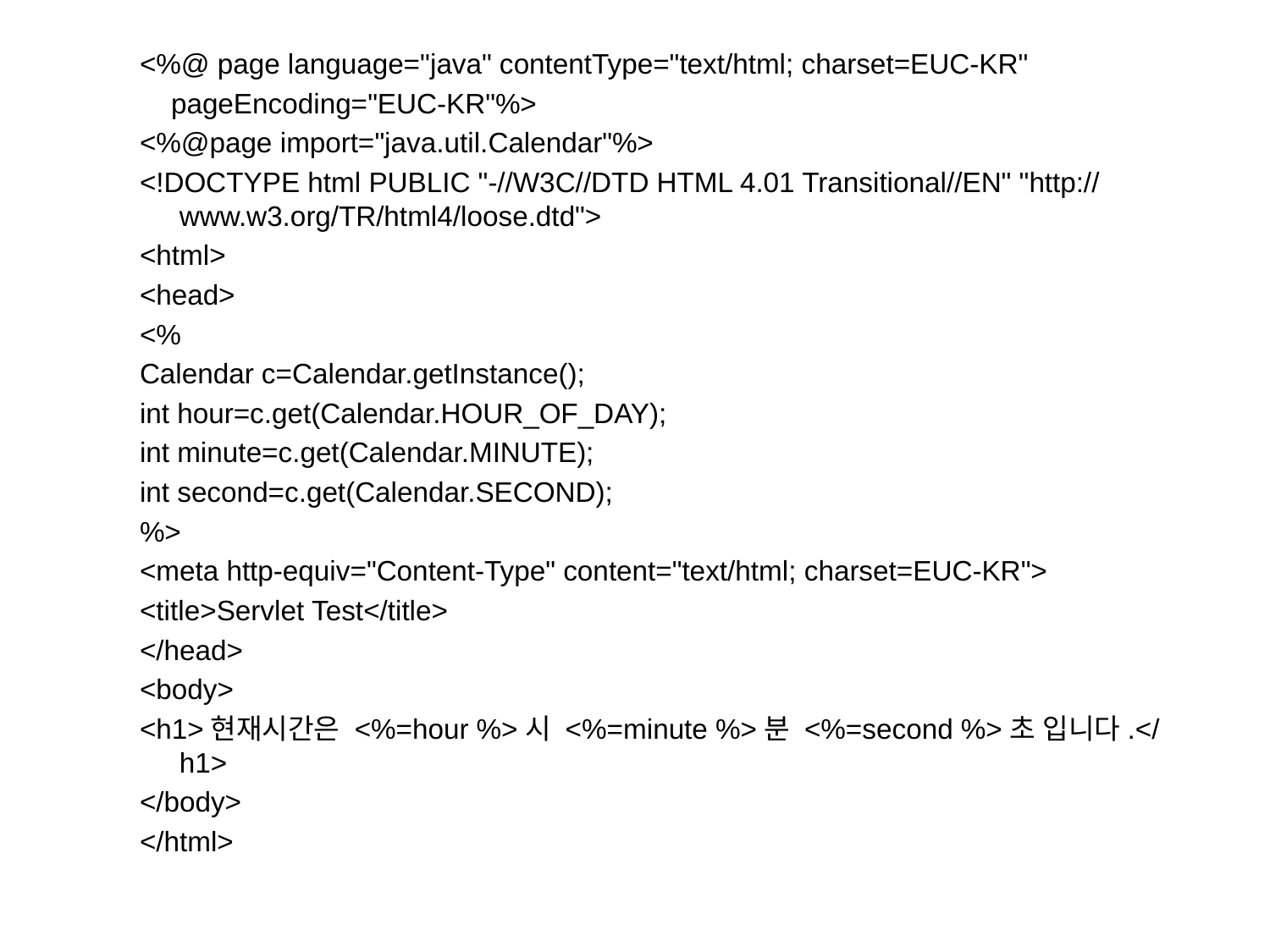

<%@ page language="java" contentType="text/html; charset=EUC-KR"
    pageEncoding="EUC-KR"%>
<%@page import="java.util.Calendar"%>
<!DOCTYPE html PUBLIC "-//W3C//DTD HTML 4.01 Transitional//EN" "http://www.w3.org/TR/html4/loose.dtd">
<html>
<head>
<%
Calendar c=Calendar.getInstance();
int hour=c.get(Calendar.HOUR_OF_DAY);
int minute=c.get(Calendar.MINUTE);
int second=c.get(Calendar.SECOND);
%>
<meta http-equiv="Content-Type" content="text/html; charset=EUC-KR">
<title>Servlet Test</title>
</head>
<body>
<h1>현재시간은 <%=hour %>시 <%=minute %>분 <%=second %>초 입니다.</h1>
</body>
</html>